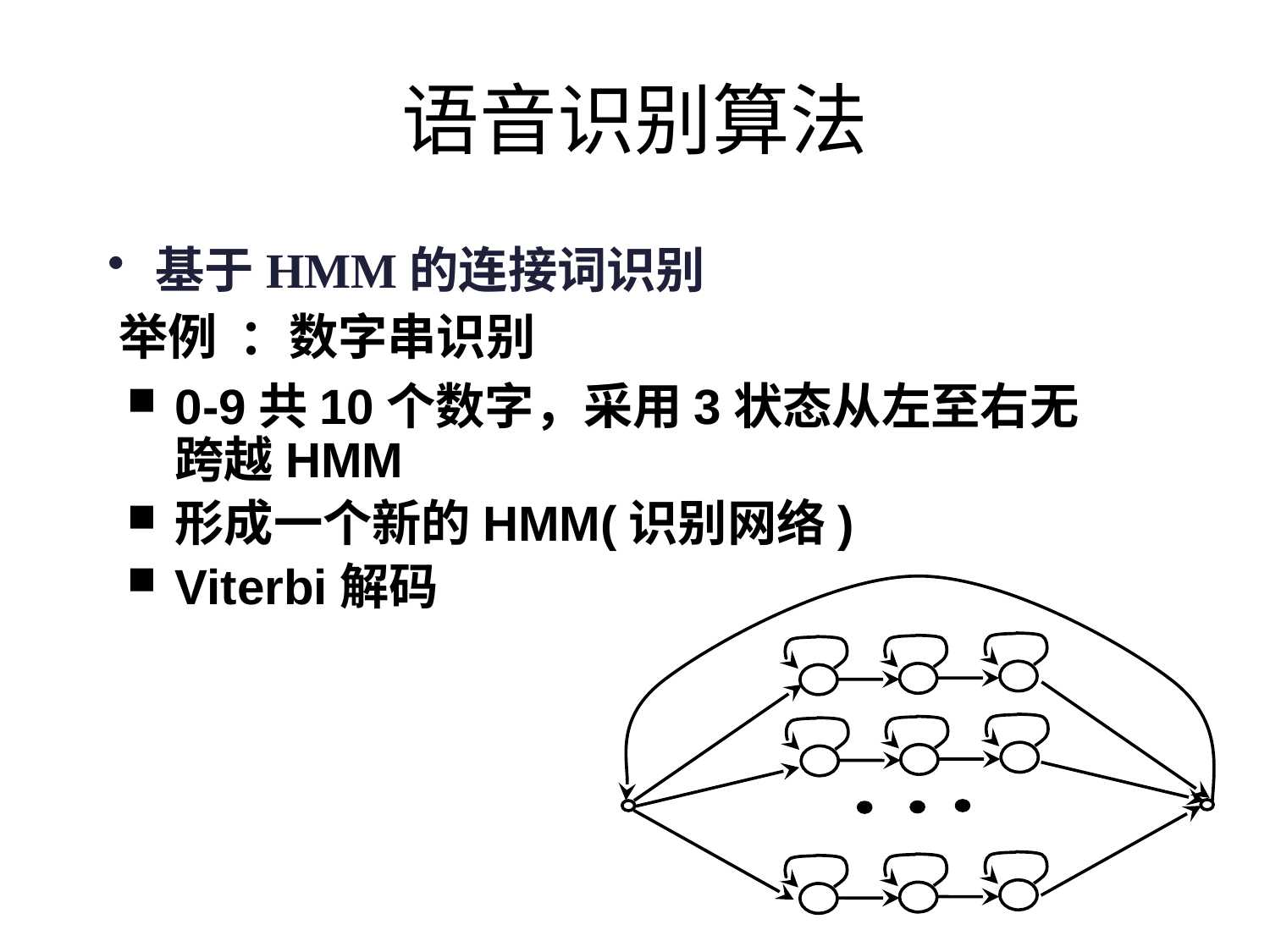

# 语音识别算法
基于HMM的连接词识别
  举例  ：数字串识别
0-9共10个数字，采用3状态从左至右无跨越HMM
形成一个新的HMM(识别网络)
Viterbi解码